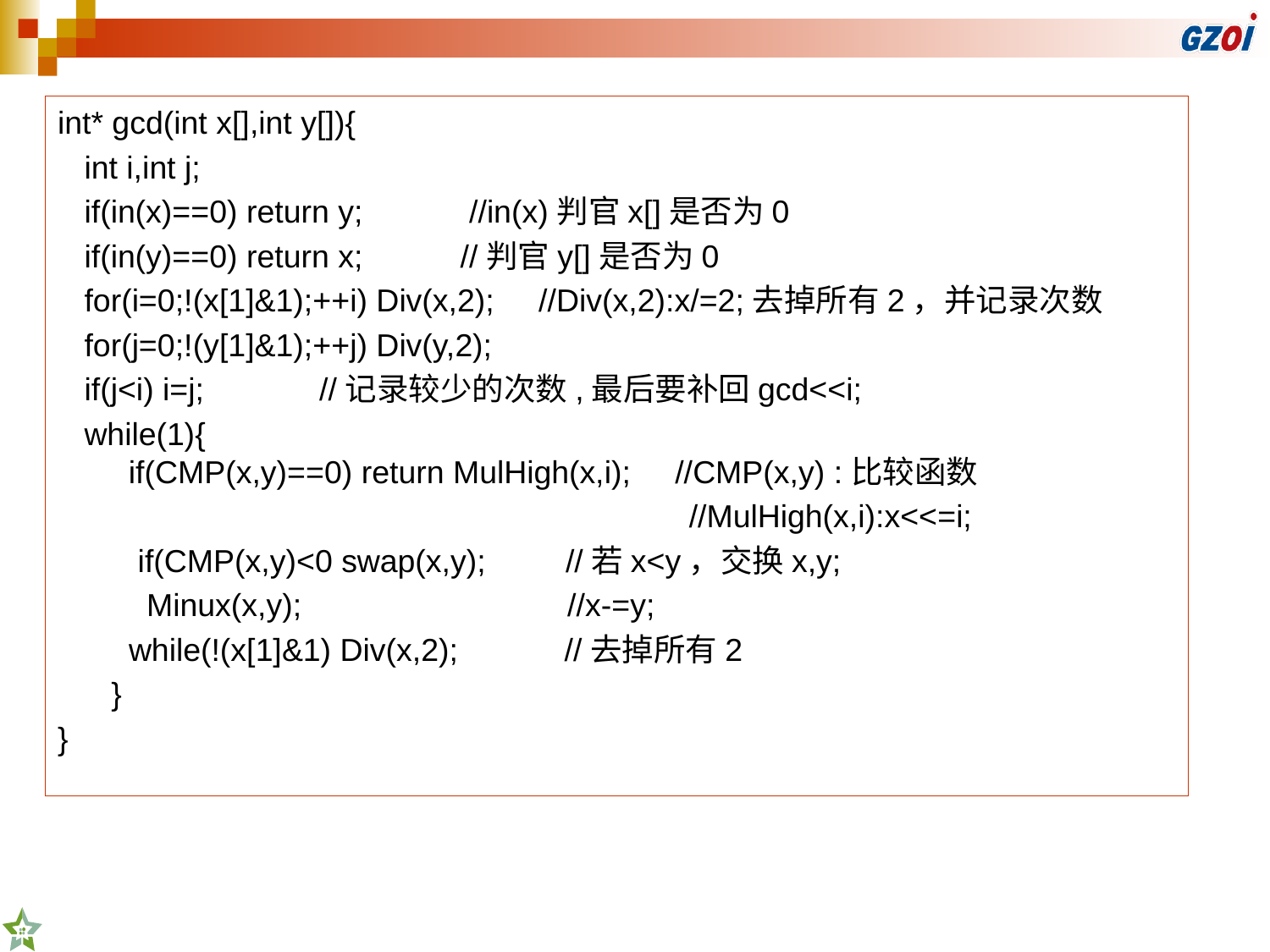

int* gcd(int x[],int y[]){
   int i,int j;
   if(in(x)==0) return y;            //in(x)判官x[]是否为0
   if(in(y)==0) return x;           //判官y[]是否为0
   for(i=0;!(x[1]&1);++i) Div(x,2);     //Div(x,2):x/=2;去掉所有2，并记录次数
   for(j=0;!(y[1]&1);++j) Div(y,2);
   if(j<i) i=j;             //记录较少的次数,最后要补回gcd<<i;
   while(1){
        if(CMP(x,y)==0) return MulHigh(x,i);     //CMP(x,y) :比较函数
                                                                       //MulHigh(x,i):x<<=i;
         if(CMP(x,y)<0 swap(x,y);         //若x<y，交换x,y;
          Minux(x,y);                              //x-=y;
        while(!(x[1]&1) Div(x,2);            //去掉所有2
      }
}